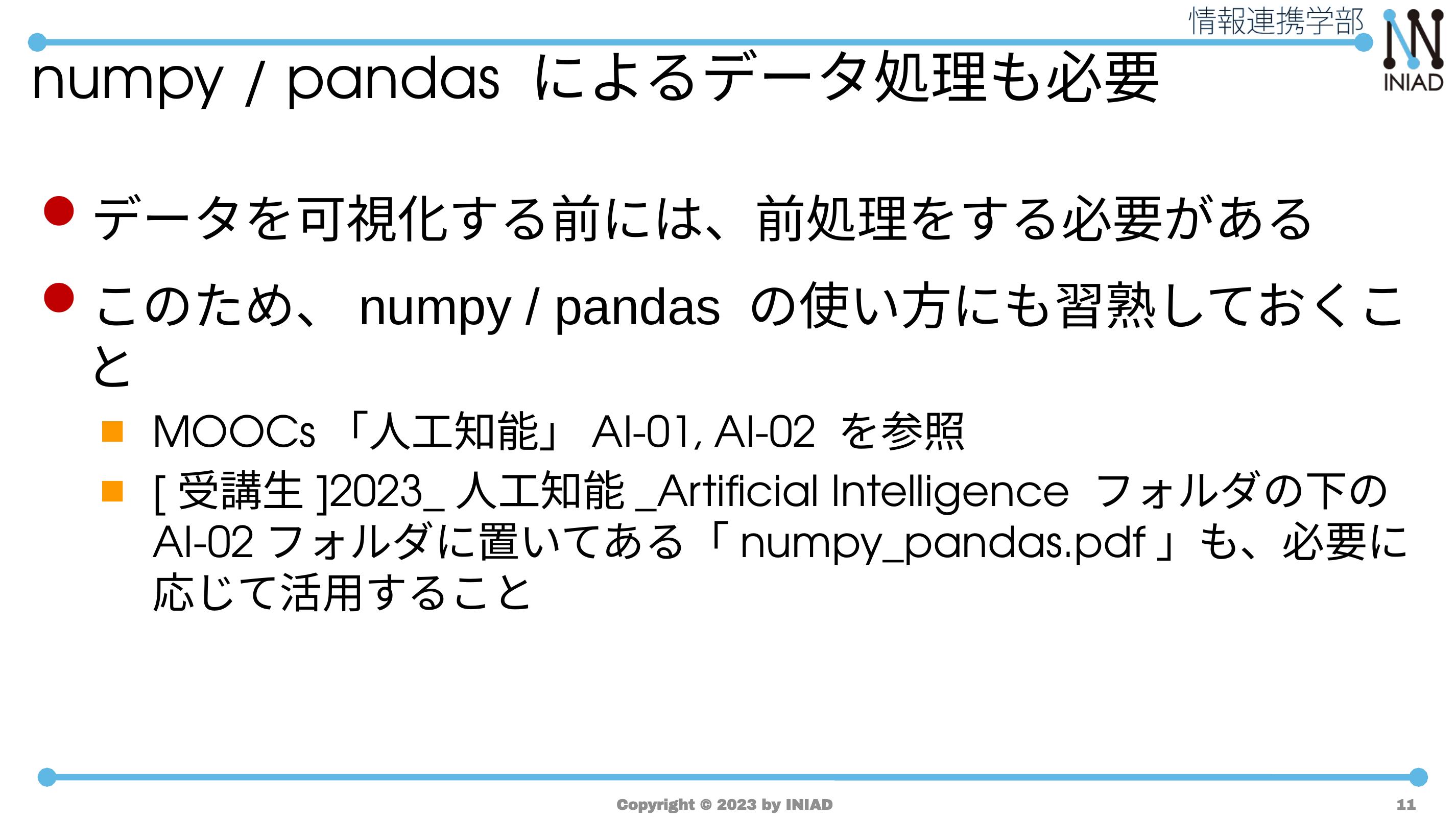

# numpy / pandas によるデータ処理も必要
データを可視化する前には、前処理をする必要がある
このため、numpy / pandas の使い方にも習熟しておくこと
MOOCs「人工知能」AI-01, AI-02 を参照
[受講生]2023_人工知能_Artificial Intelligence フォルダの下の AI-02フォルダに置いてある「numpy_pandas.pdf」も、必要に応じて活用すること
Copyright © 2023 by INIAD
11